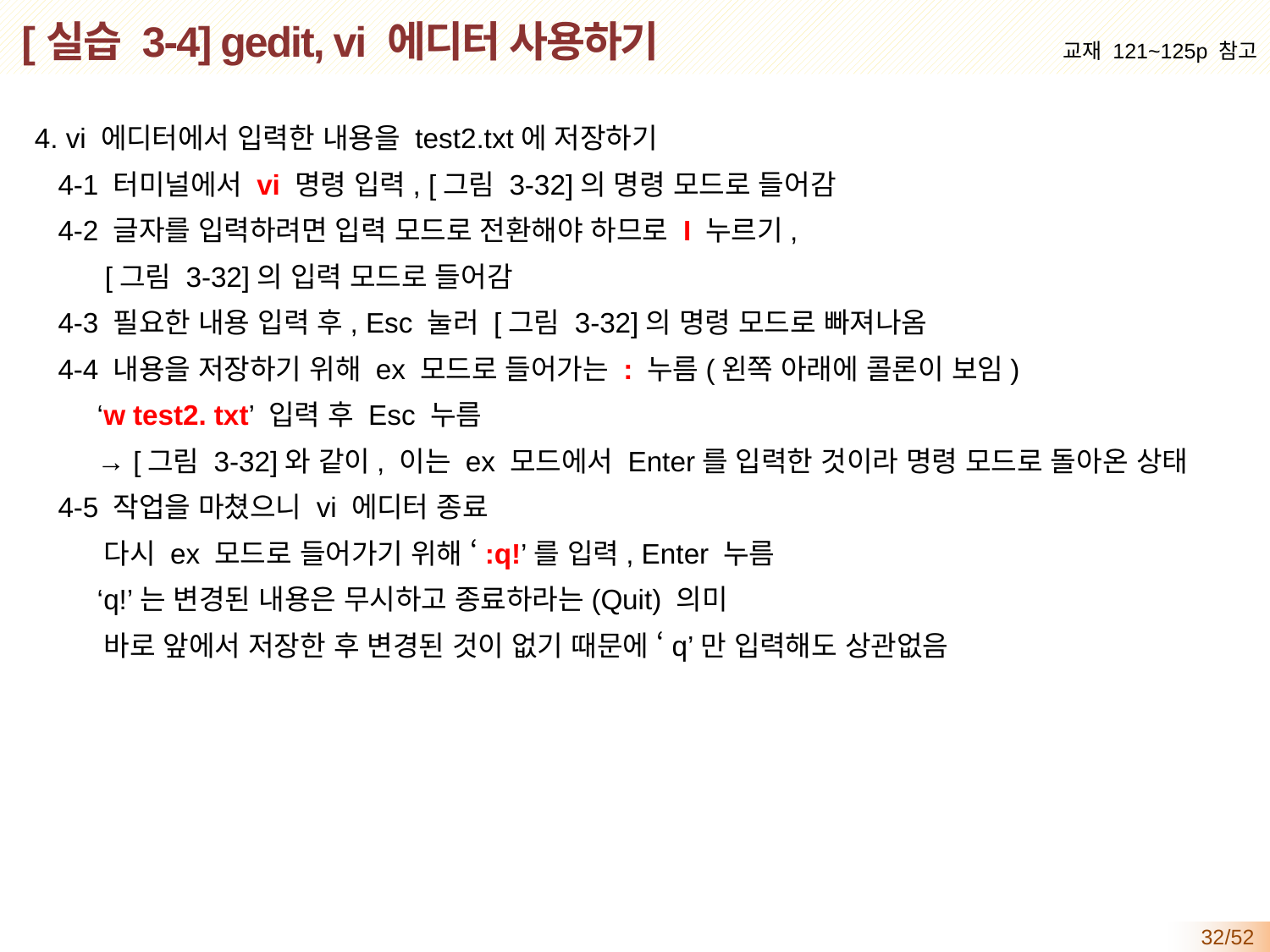

# [실습 3-4] gedit, vi 에디터 사용하기
교재 121~125p 참고
4. vi 에디터에서 입력한 내용을 test2.txt에 저장하기
   4-1 터미널에서 vi 명령 입력, [그림 3-32]의 명령 모드로 들어감
   4-2 글자를 입력하려면 입력 모드로 전환해야 하므로 I 누르기,
         [그림 3-32]의 입력 모드로 들어감
   4-3 필요한 내용 입력 후, Esc 눌러 [그림 3-32]의 명령 모드로 빠져나옴
   4-4 내용을 저장하기 위해 ex 모드로 들어가는 : 누름(왼쪽 아래에 콜론이 보임)
        ‘w test2. txt’ 입력 후 Esc 누름
        → [그림 3-32]와 같이, 이는 ex 모드에서 Enter를 입력한 것이라 명령 모드로 돌아온 상태
   4-5 작업을 마쳤으니 vi 에디터 종료
        다시 ex 모드로 들어가기 위해 ‘:q!’를 입력, Enter 누름
        ‘q!’는 변경된 내용은 무시하고 종료하라는(Quit) 의미
        바로 앞에서 저장한 후 변경된 것이 없기 때문에 ‘q’만 입력해도 상관없음